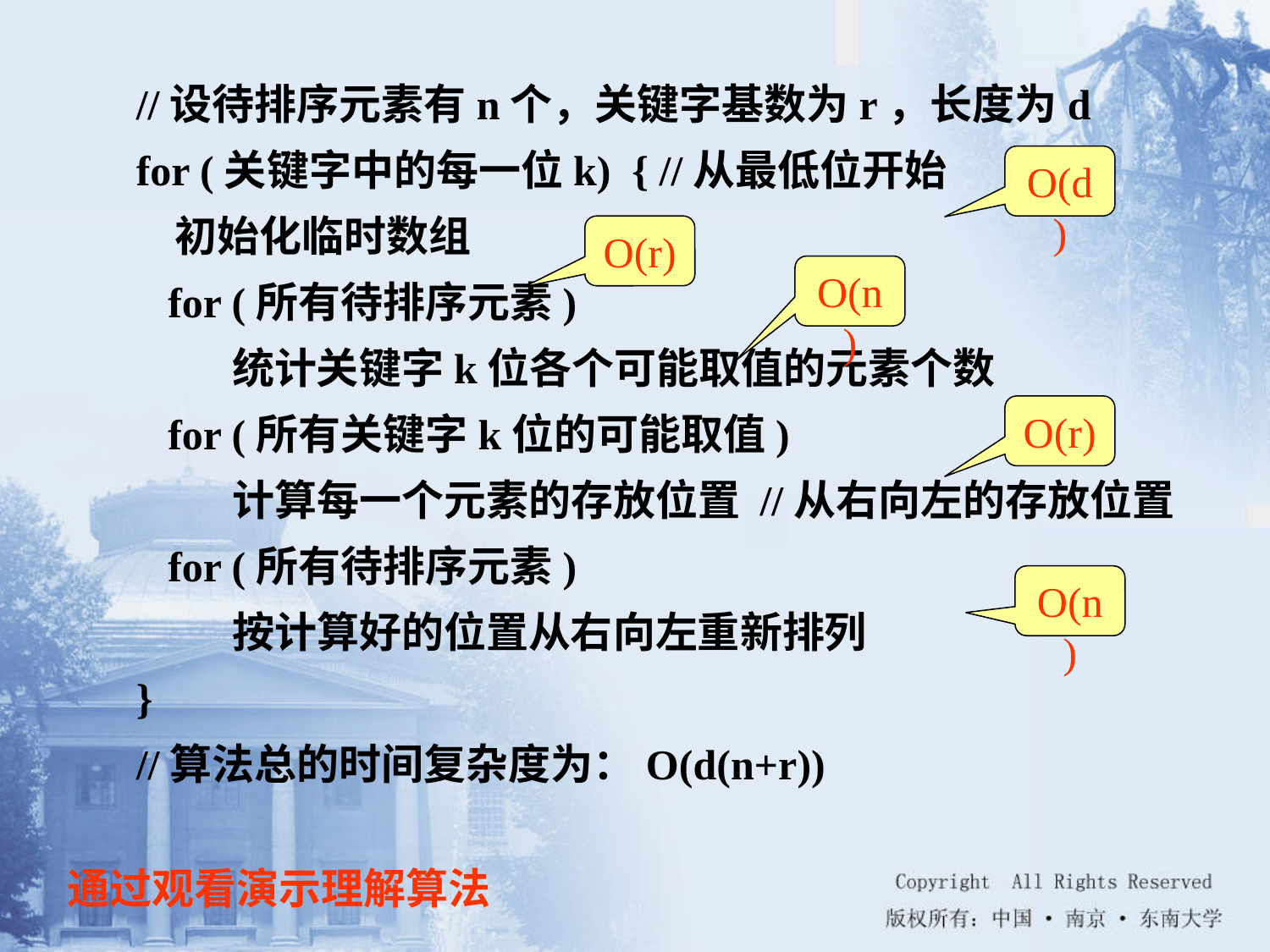

//设待排序元素有n个，关键字基数为r，长度为d
for (关键字中的每一位k)  { //从最低位开始
   初始化临时数组
   for (所有待排序元素)
         统计关键字k位各个可能取值的元素个数
   for (所有关键字k位的可能取值)
         计算每一个元素的存放位置 //从右向左的存放位置
   for (所有待排序元素)
         按计算好的位置从右向左重新排列
}
//算法总的时间复杂度为：O(d(n+r))
O(d)
O(r)
O(n)
O(r)
O(n)
通过观看演示理解算法